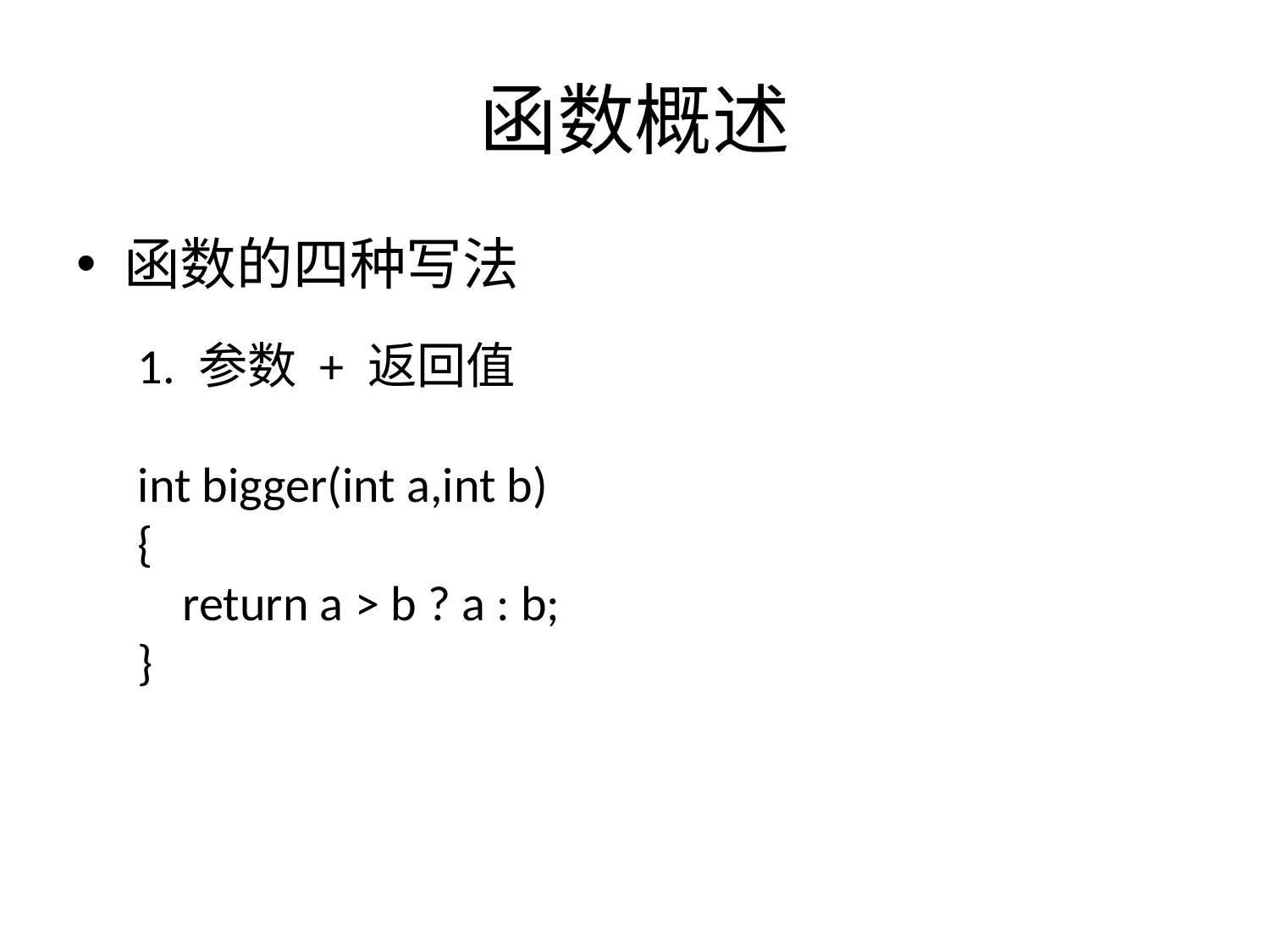

# 函数概述
函数的四种写法
1. 参数 + 返回值

int bigger(int a,int b)
{
    return a > b ? a : b;
}